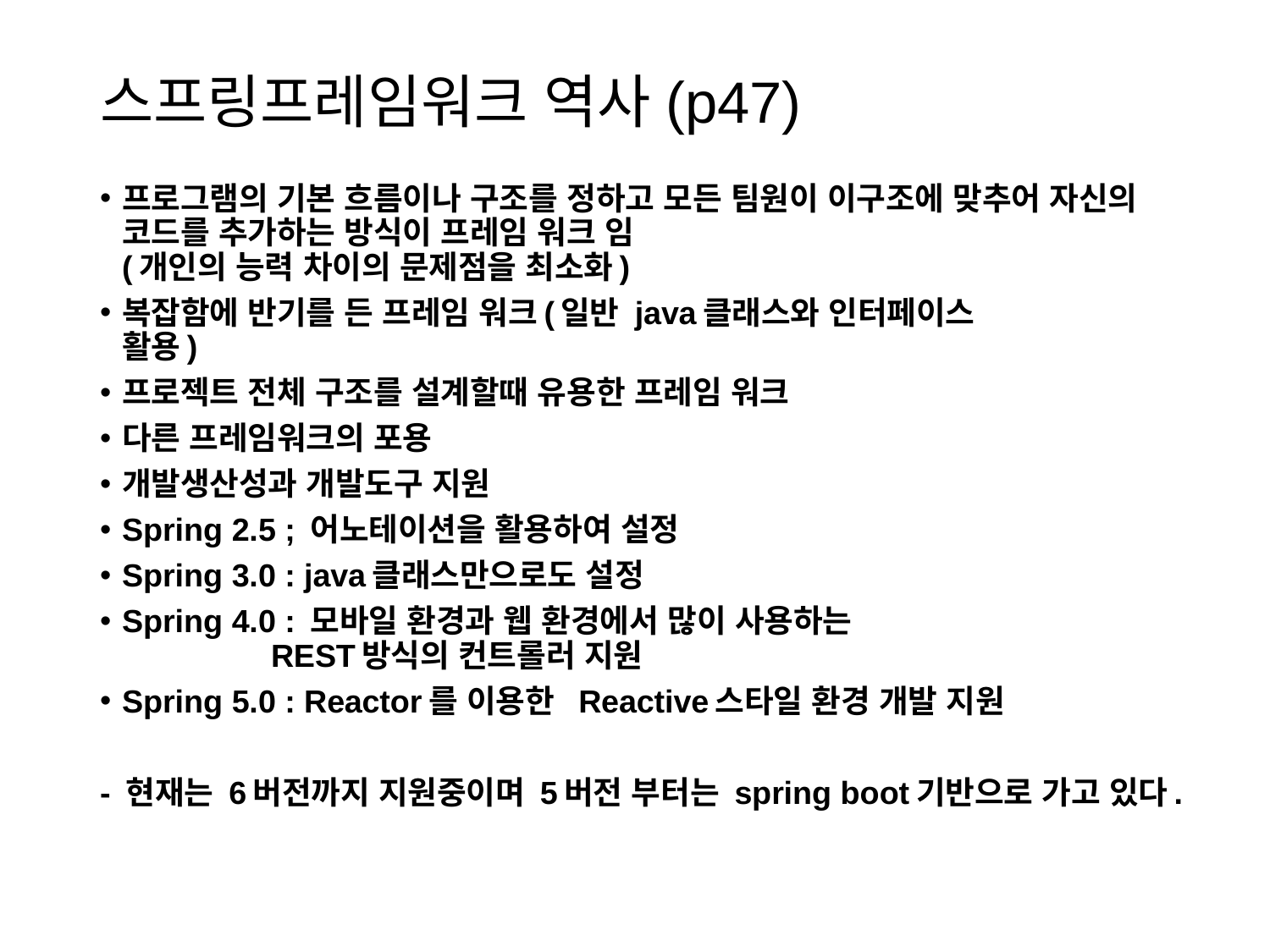

# 스프링프레임워크 역사(p47)
프로그램의 기본 흐름이나 구조를 정하고 모든 팀원이 이구조에 맞추어 자신의 코드를 추가하는 방식이 프레임 워크 임
(개인의 능력 차이의 문제점을 최소화)
복잡함에 반기를 든 프레임 워크(일반 java클래스와 인터페이스
활용)
프로젝트 전체 구조를 설계할때 유용한 프레임 워크
다른 프레임워크의 포용
개발생산성과 개발도구 지원
Spring 2.5 ; 어노테이션을 활용하여 설정
Spring 3.0 : java클래스만으로도 설정
Spring 4.0 : 모바일 환경과 웹 환경에서 많이 사용하는
                REST방식의 컨트롤러 지원
Spring 5.0 : Reactor를 이용한  Reactive스타일 환경 개발 지원

- 현재는 6버전까지 지원중이며 5버전 부터는 spring boot기반으로 가고 있다.